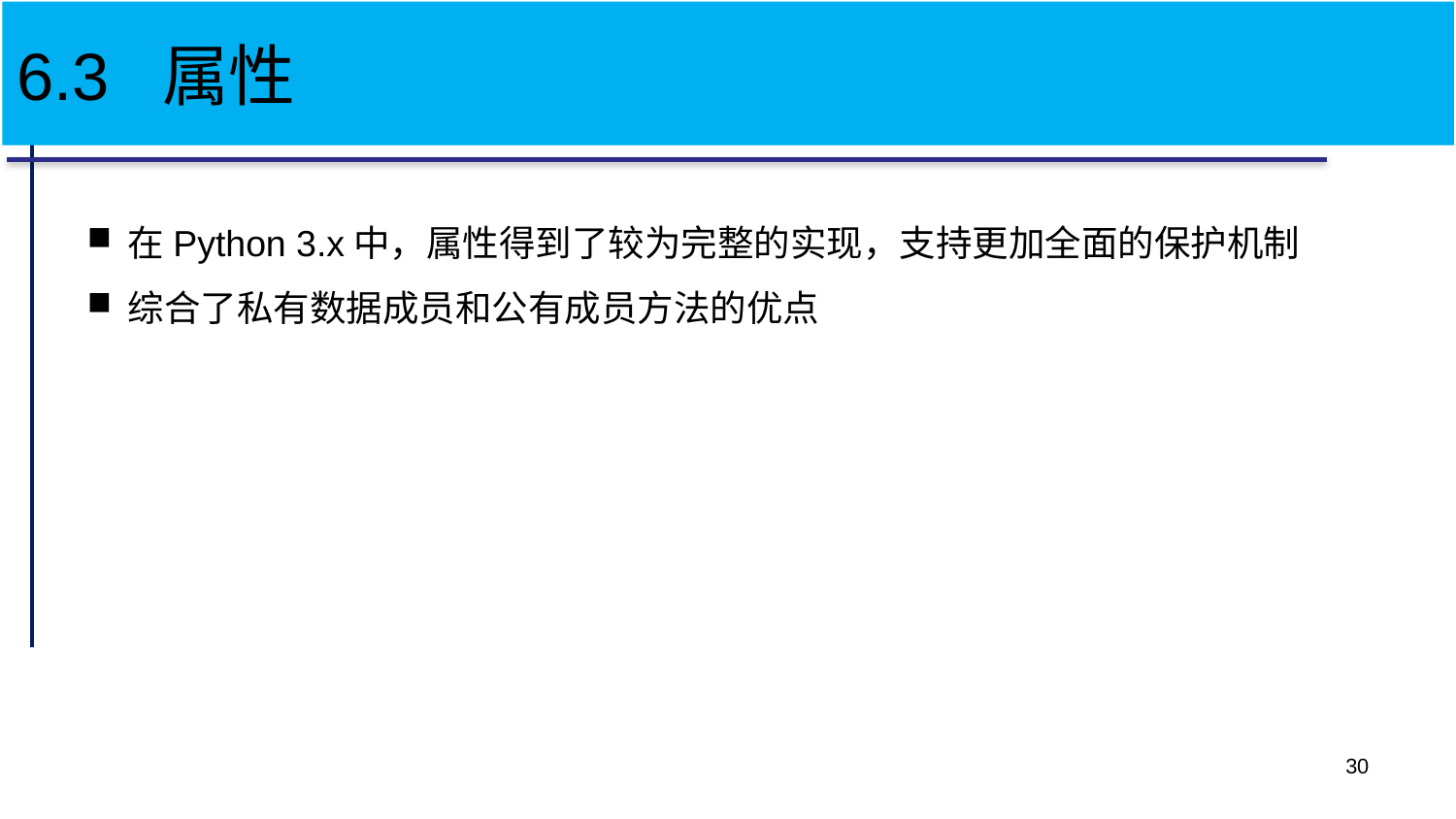

# 6.3  属性
在Python 3.x中，属性得到了较为完整的实现，支持更加全面的保护机制
综合了私有数据成员和公有成员方法的优点
30